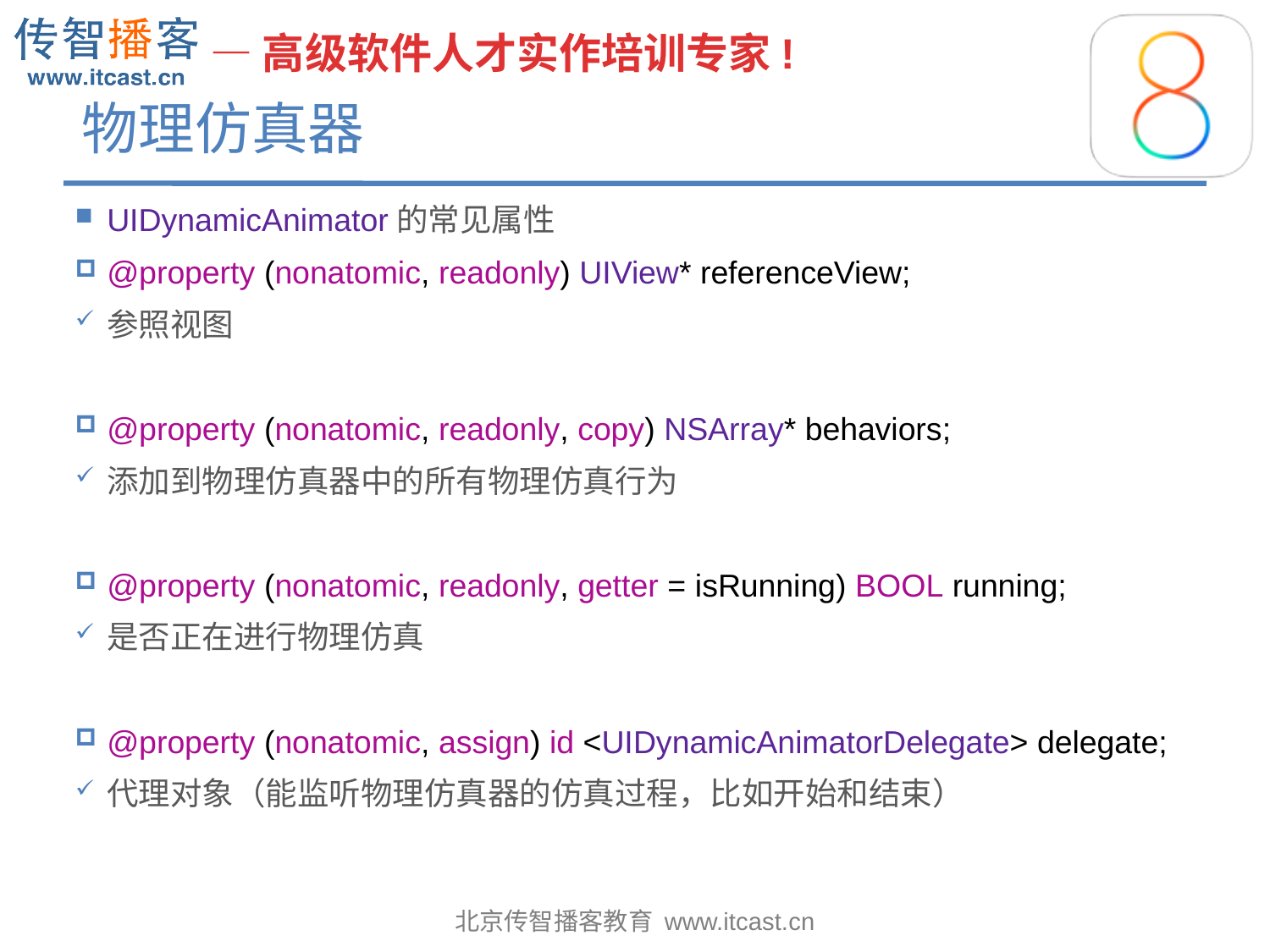

# 物理仿真器
UIDynamicAnimator的常见属性
@property (nonatomic, readonly) UIView* referenceView;
参照视图

@property (nonatomic, readonly, copy) NSArray* behaviors;
添加到物理仿真器中的所有物理仿真行为

@property (nonatomic, readonly, getter = isRunning) BOOL running;
是否正在进行物理仿真

@property (nonatomic, assign) id <UIDynamicAnimatorDelegate> delegate;
代理对象（能监听物理仿真器的仿真过程，比如开始和结束）